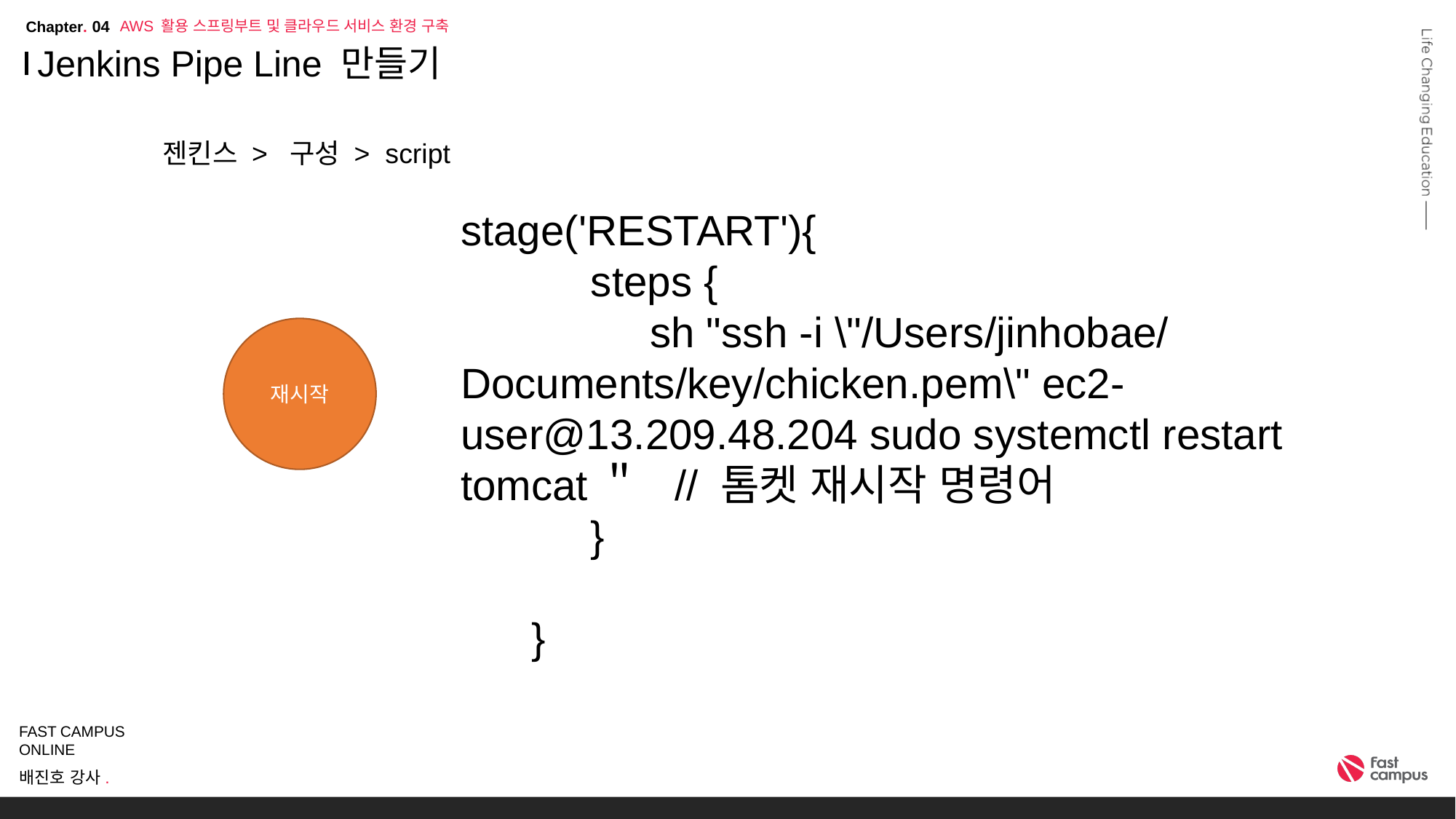

AWS 활용 스프링부트 및 클라우드 서비스 환경 구축
04
# Jenkins Pipe Line 만들기
젠킨스 >  구성 >  script

stage('RESTART'){
           steps {
                sh "ssh -i \"/Users/jinhobae/Documents/key/chicken.pem\" ec2-user@13.209.48.204 sudo systemctl restart tomcat＂  // 톰켓 재시작 명령어
           }

      }

재시작